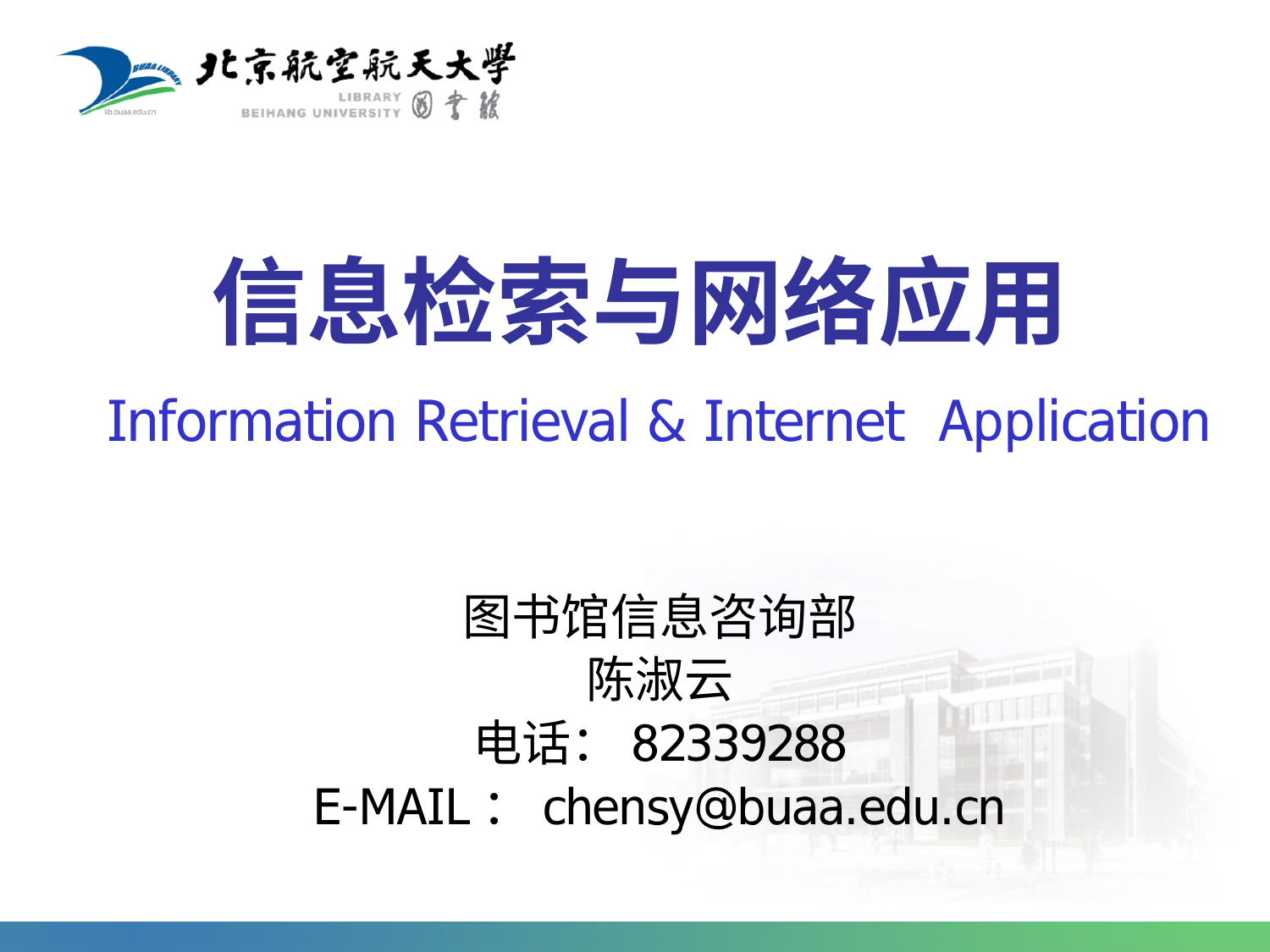

# 信息检索与网络应用 Information Retrieval & Internet  Application
图书馆信息咨询部
陈淑云
电话：82339288
E-MAIL：chensy@buaa.edu.cn